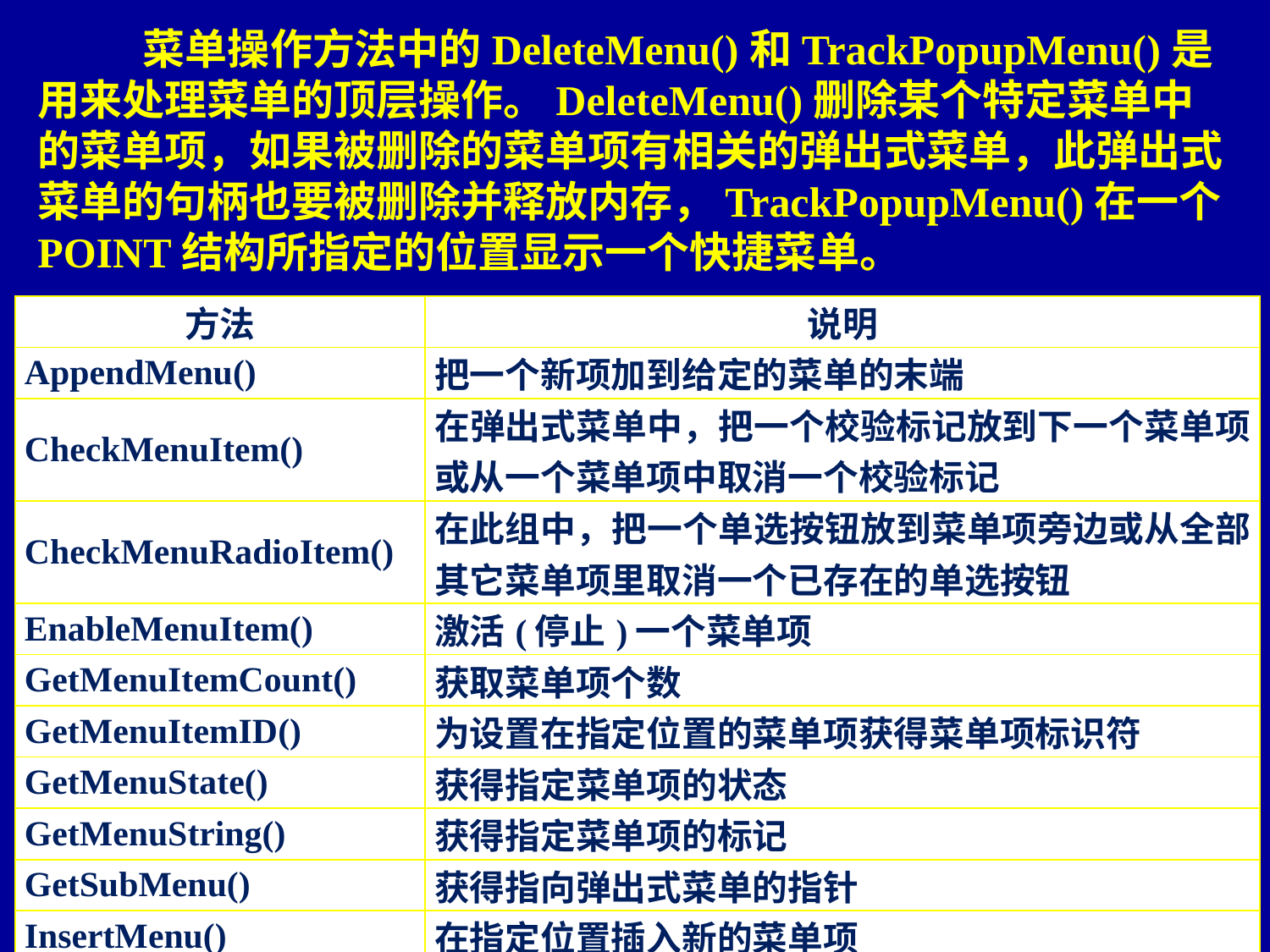

菜单操作方法中的DeleteMenu()和TrackPopupMenu()是用来处理菜单的顶层操作。DeleteMenu()删除某个特定菜单中的菜单项，如果被删除的菜单项有相关的弹出式菜单，此弹出式菜单的句柄也要被删除并释放内存，TrackPopupMenu()在一个POINT结构所指定的位置显示一个快捷菜单。

| 方法 | 说明 |
| --- | --- |
| AppendMenu() | 把一个新项加到给定的菜单的末端 |
| CheckMenuItem() | 在弹出式菜单中，把一个校验标记放到下一个菜单项或从一个菜单项中取消一个校验标记 |
| CheckMenuRadioItem() | 在此组中，把一个单选按钮放到菜单项旁边或从全部其它菜单项里取消一个已存在的单选按钮 |
| EnableMenuItem() | 激活(停止)一个菜单项 |
| GetMenuItemCount() | 获取菜单项个数 |
| GetMenuItemID() | 为设置在指定位置的菜单项获得菜单项标识符 |
| GetMenuState() | 获得指定菜单项的状态 |
| GetMenuString() | 获得指定菜单项的标记 |
| GetSubMenu() | 获得指向弹出式菜单的指针 |
| InsertMenu() | 在指定位置插入新的菜单项 |
| ModifyMenu() | 在指定位置修改已存在的菜单项 |
| RemoveMenu() | 从指定菜单中删除与弹出式菜单结合的菜单项 |
21